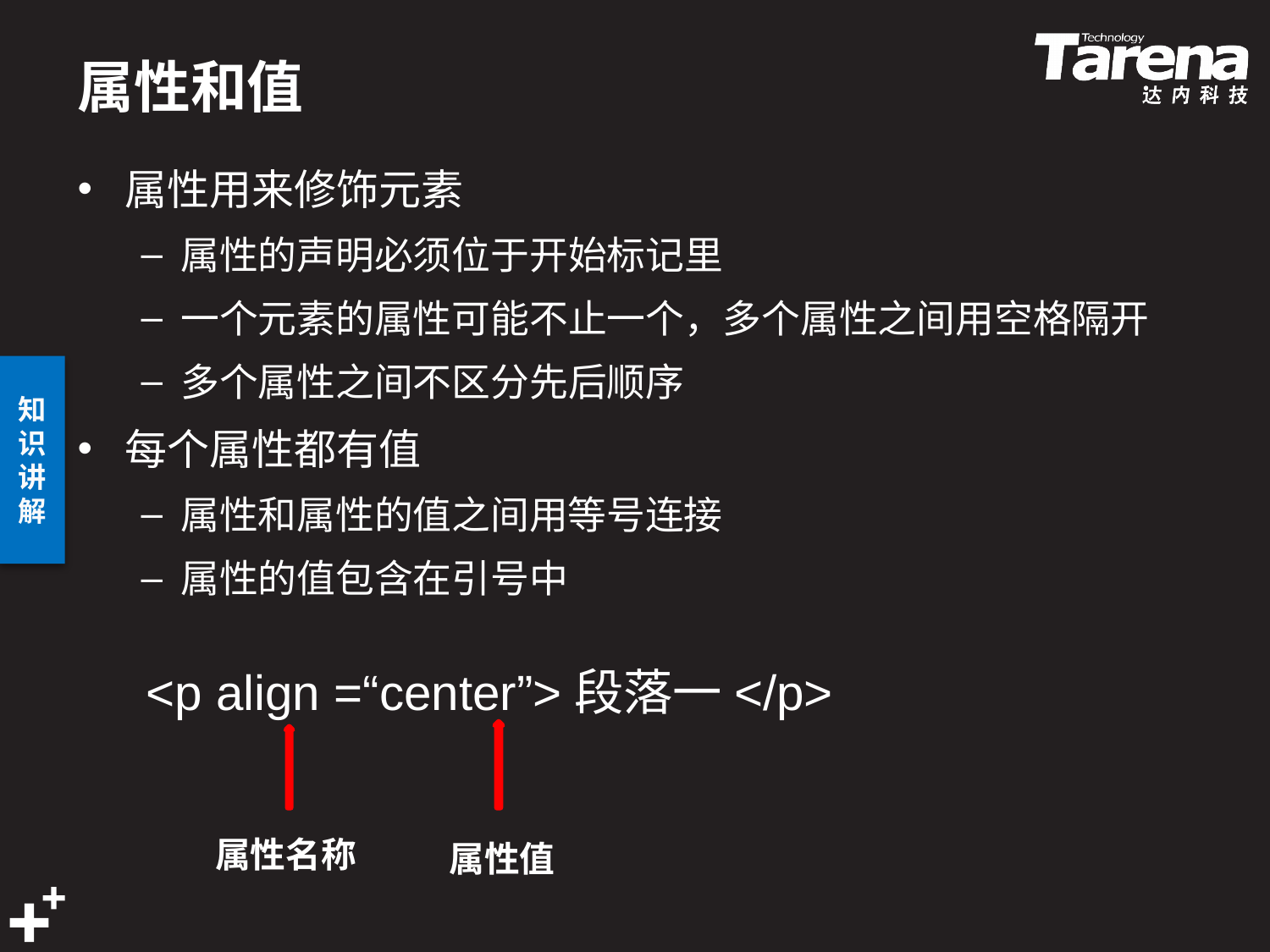

# 属性和值
属性用来修饰元素
属性的声明必须位于开始标记里
一个元素的属性可能不止一个，多个属性之间用空格隔开
多个属性之间不区分先后顺序
每个属性都有值
属性和属性的值之间用等号连接
属性的值包含在引号中
<p align =“center”>段落一</p>

属性名称
属性值